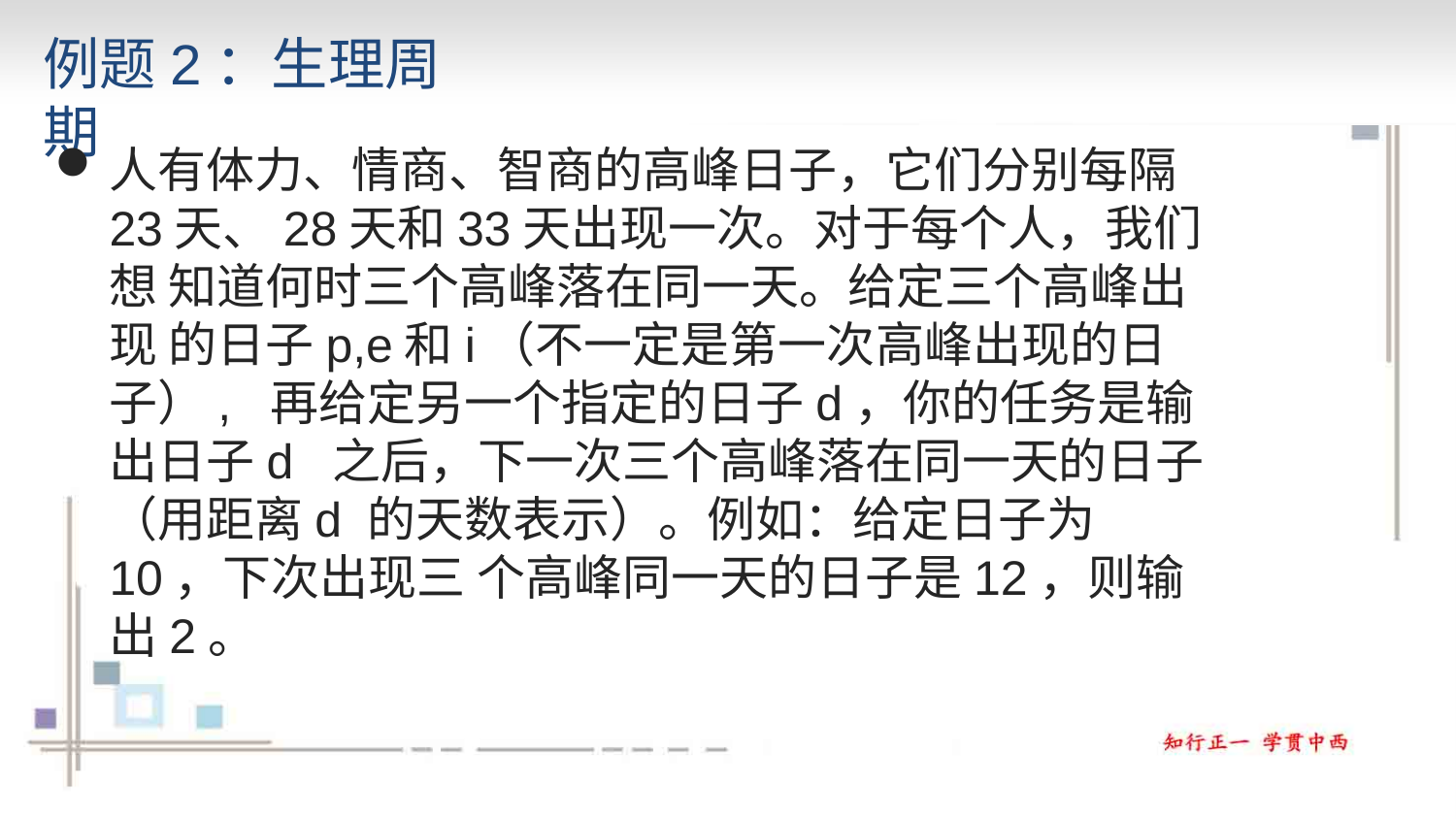

# 例题2：生理周期
人有体力、情商、智商的高峰日子，它们分别每隔 23天、28天和33天出现一次。对于每个人，我们想 知道何时三个高峰落在同一天。给定三个高峰出现 的日子p,e和i（不一定是第一次高峰出现的日子）,  再给定另一个指定的日子d，你的任务是输出日子d  之后，下一次三个高峰落在同一天的日子（用距离d 的天数表示）。例如：给定日子为10，下次出现三 个高峰同一天的日子是12，则输出2。
9